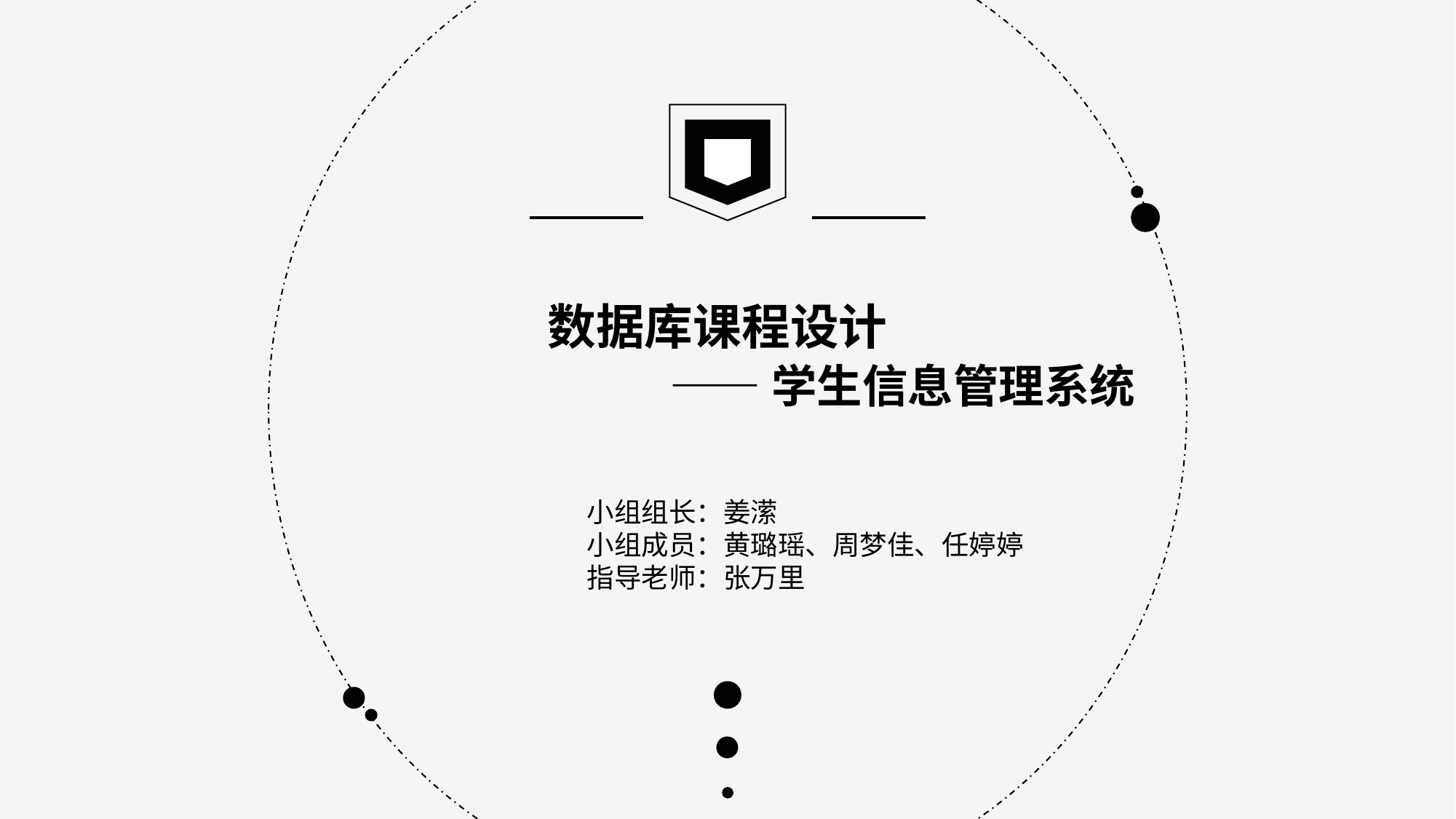

数据库课程设计
           ——学生信息管理系统
小组组长：姜潆
小组成员：黄璐瑶、周梦佳、任婷婷
指导老师：张万里